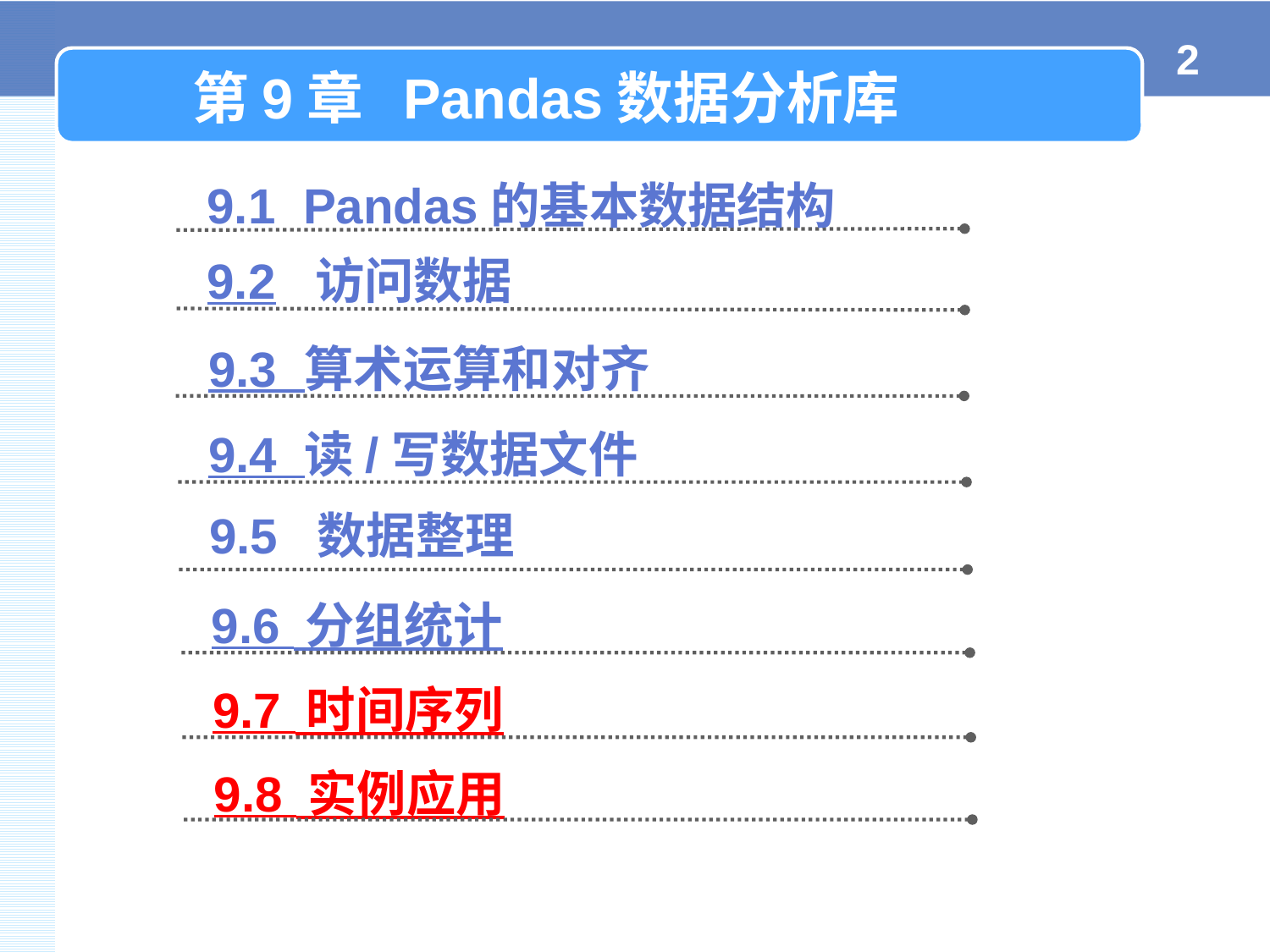

2
第9章  Pandas数据分析库
9.1  Pandas的基本数据结构

9.2  访问数据

9.3  算术运算和对齐

9.4  读/写数据文件

9.5  数据整理

9.6  分组统计

9.7  时间序列

9.8  实例应用